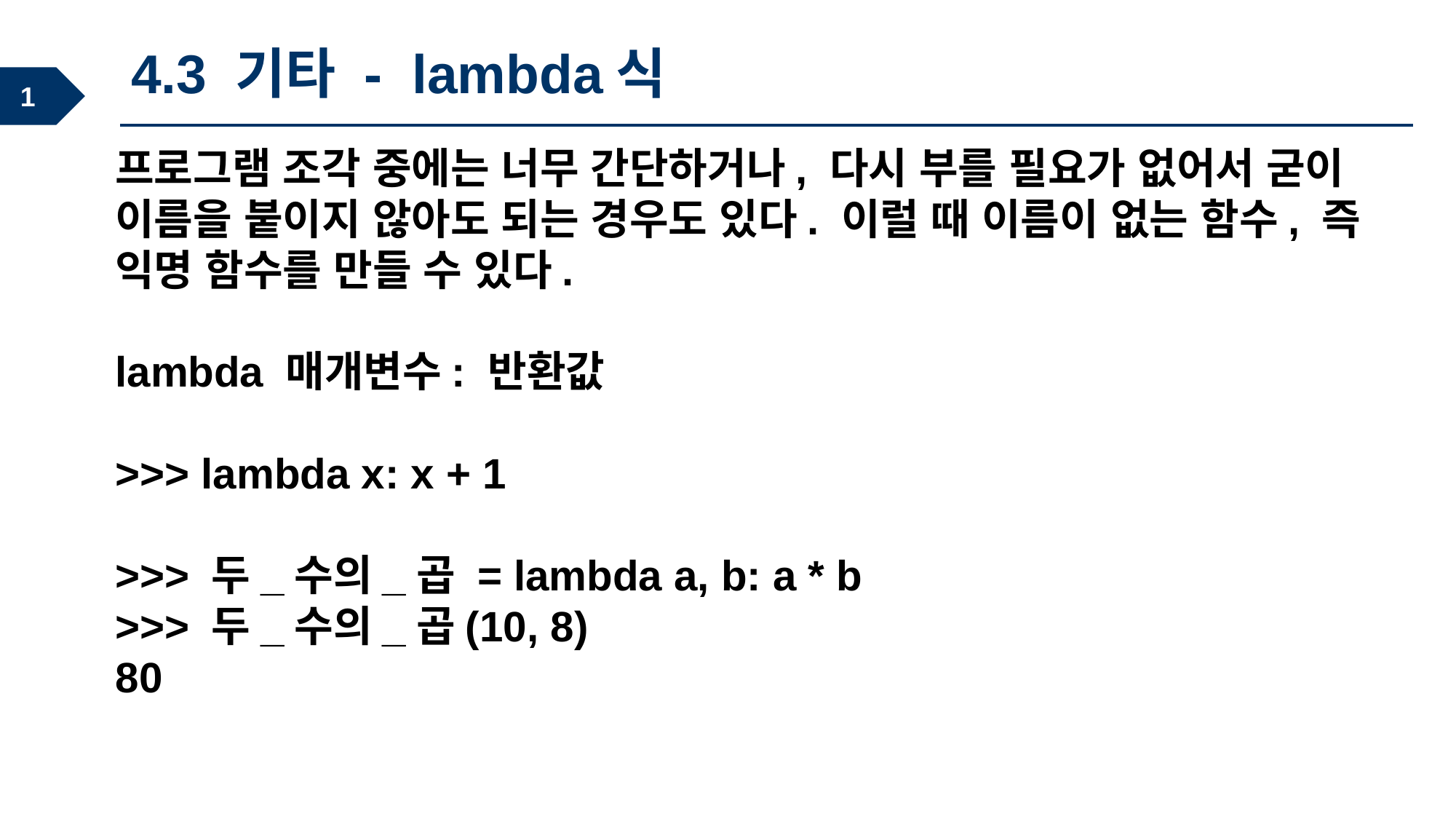

4.3 기타 -  lambda식
프로그램 조각 중에는 너무 간단하거나, 다시 부를 필요가 없어서 굳이 이름을 붙이지 않아도 되는 경우도 있다. 이럴 때 이름이 없는 함수, 즉 익명 함수를 만들 수 있다.

lambda 매개변수: 반환값

>>> lambda x: x + 1

>>> 두_수의_곱 = lambda a, b: a * b
>>> 두_수의_곱(10, 8)
80